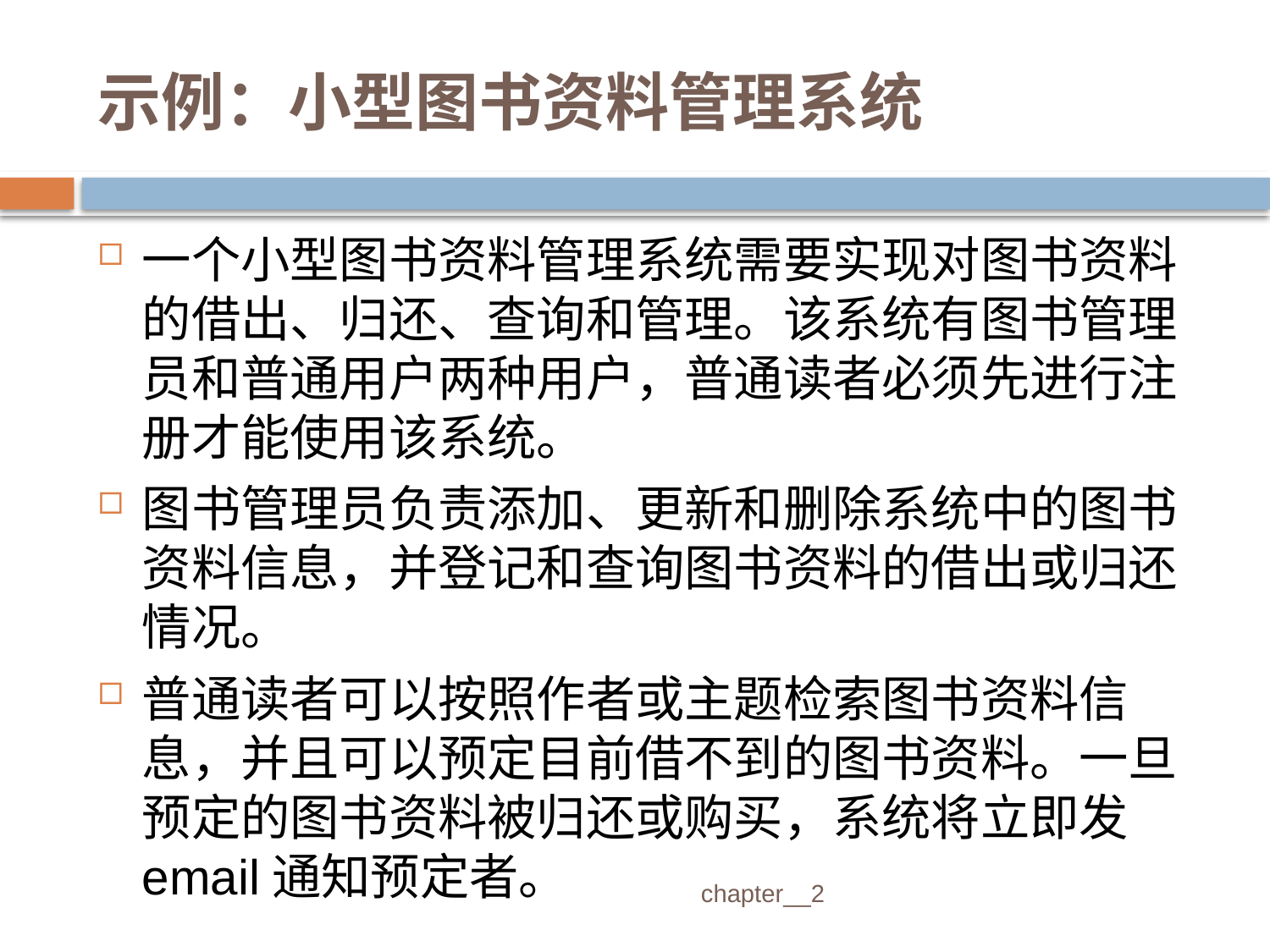

# 示例：小型图书资料管理系统
38
一个小型图书资料管理系统需要实现对图书资料的借出、归还、查询和管理。该系统有图书管理员和普通用户两种用户，普通读者必须先进行注册才能使用该系统。
图书管理员负责添加、更新和删除系统中的图书资料信息，并登记和查询图书资料的借出或归还情况。
普通读者可以按照作者或主题检索图书资料信息，并且可以预定目前借不到的图书资料。一旦预定的图书资料被归还或购买，系统将立即发email通知预定者。

 chapter__2